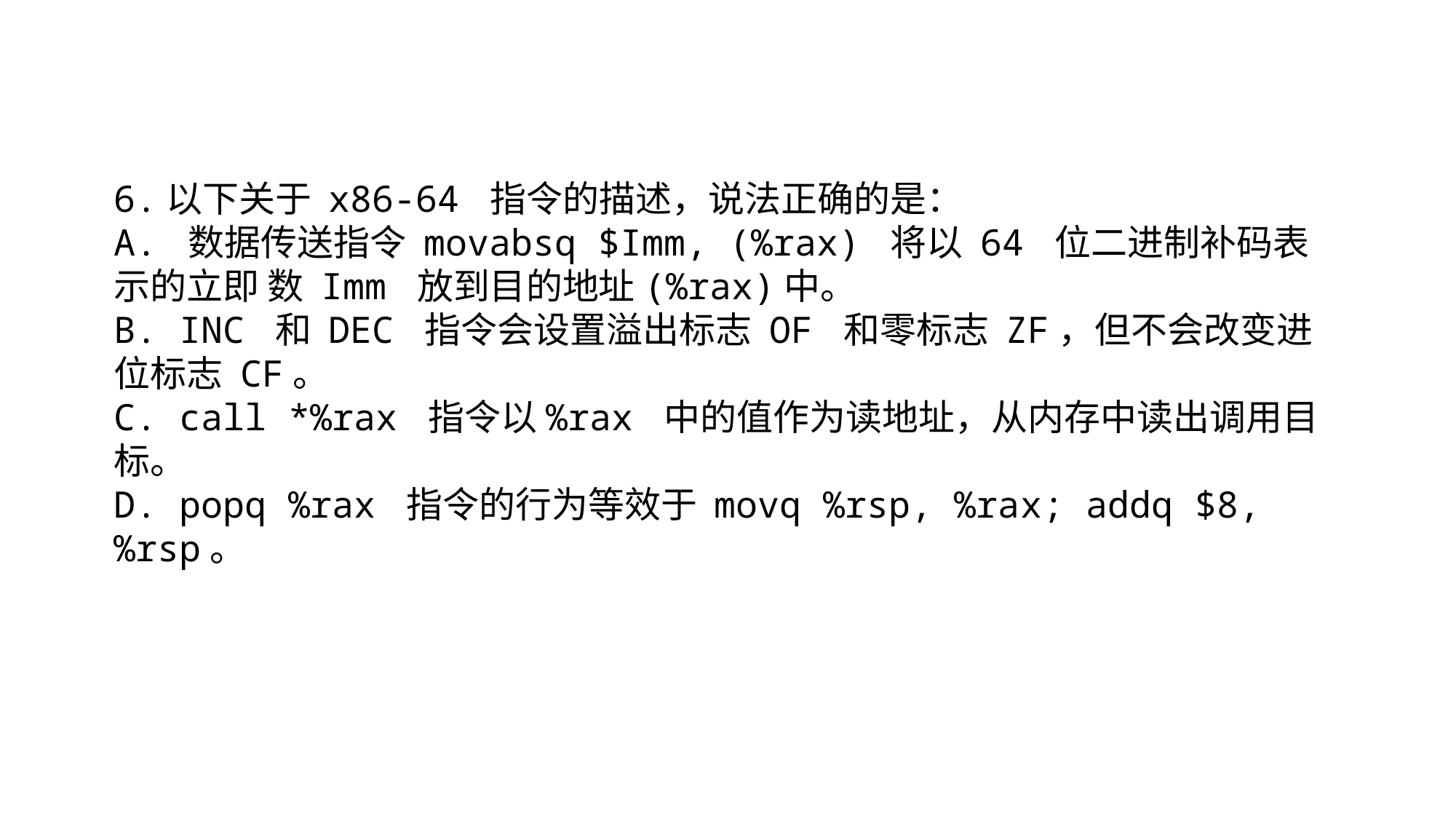

6.以下关于 x86-64 指令的描述，说法正确的是：
A. 数据传送指令 movabsq $Imm, (%rax) 将以 64 位二进制补码表示的立即 数 Imm 放到目的地址(%rax)中。
B. INC 和 DEC 指令会设置溢出标志 OF 和零标志 ZF，但不会改变进位标志 CF。
C. call *%rax 指令以%rax 中的值作为读地址，从内存中读出调用目标。
D. popq %rax 指令的行为等效于 movq %rsp, %rax; addq $8, %rsp。